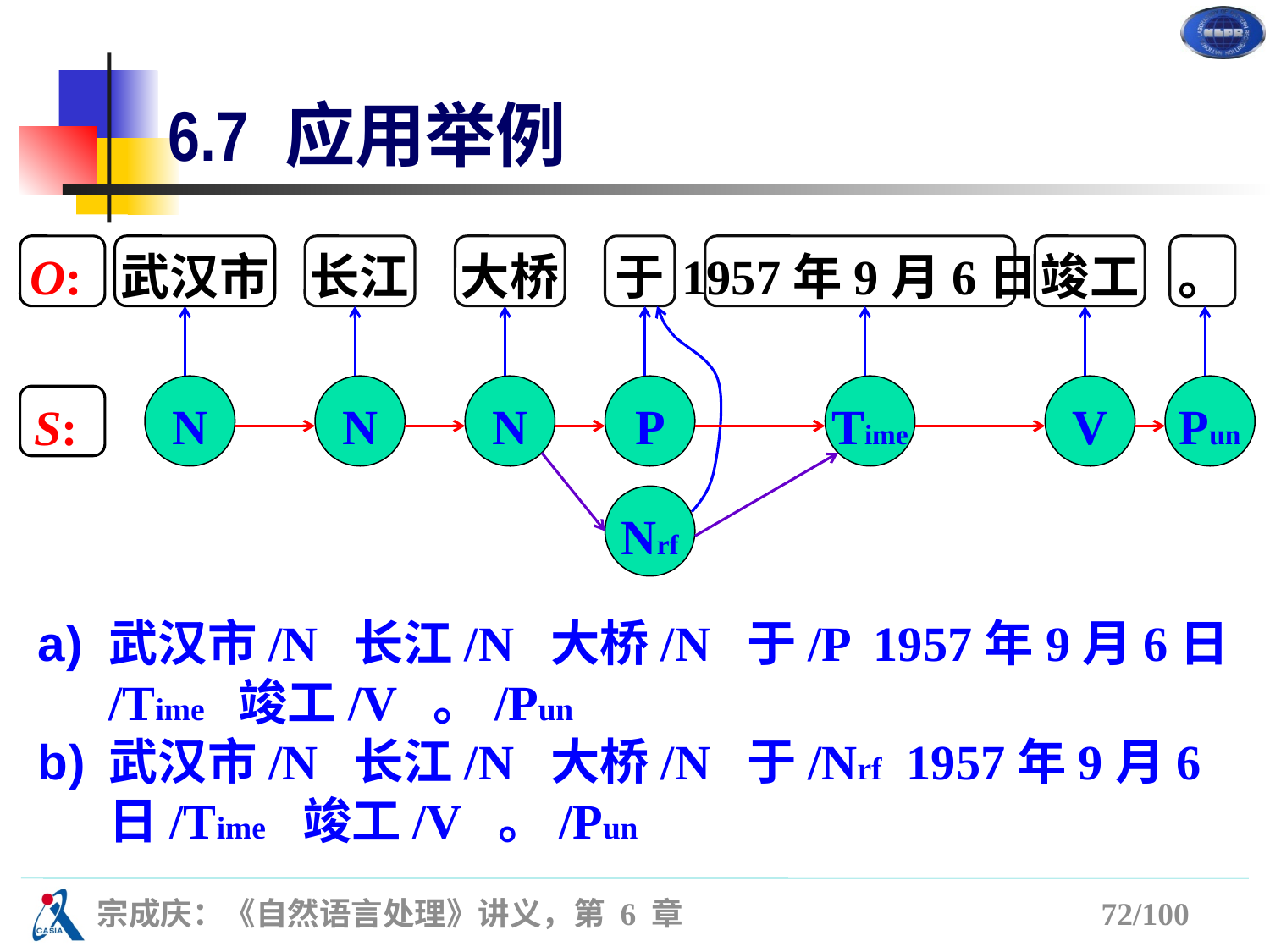

# 6.7 应用举例
O:
武汉市
长江
大桥
于
1957年9月6日
竣工
。

Nrf
N
N
N
P
Time
V
Pun
S:
武汉市/N  长江/N  大桥/N  于/P  1957年9月6日/Time  竣工/V  。/Pun
武汉市/N  长江/N  大桥/N  于/Nrf  1957年9月6日/Time  竣工/V  。/Pun